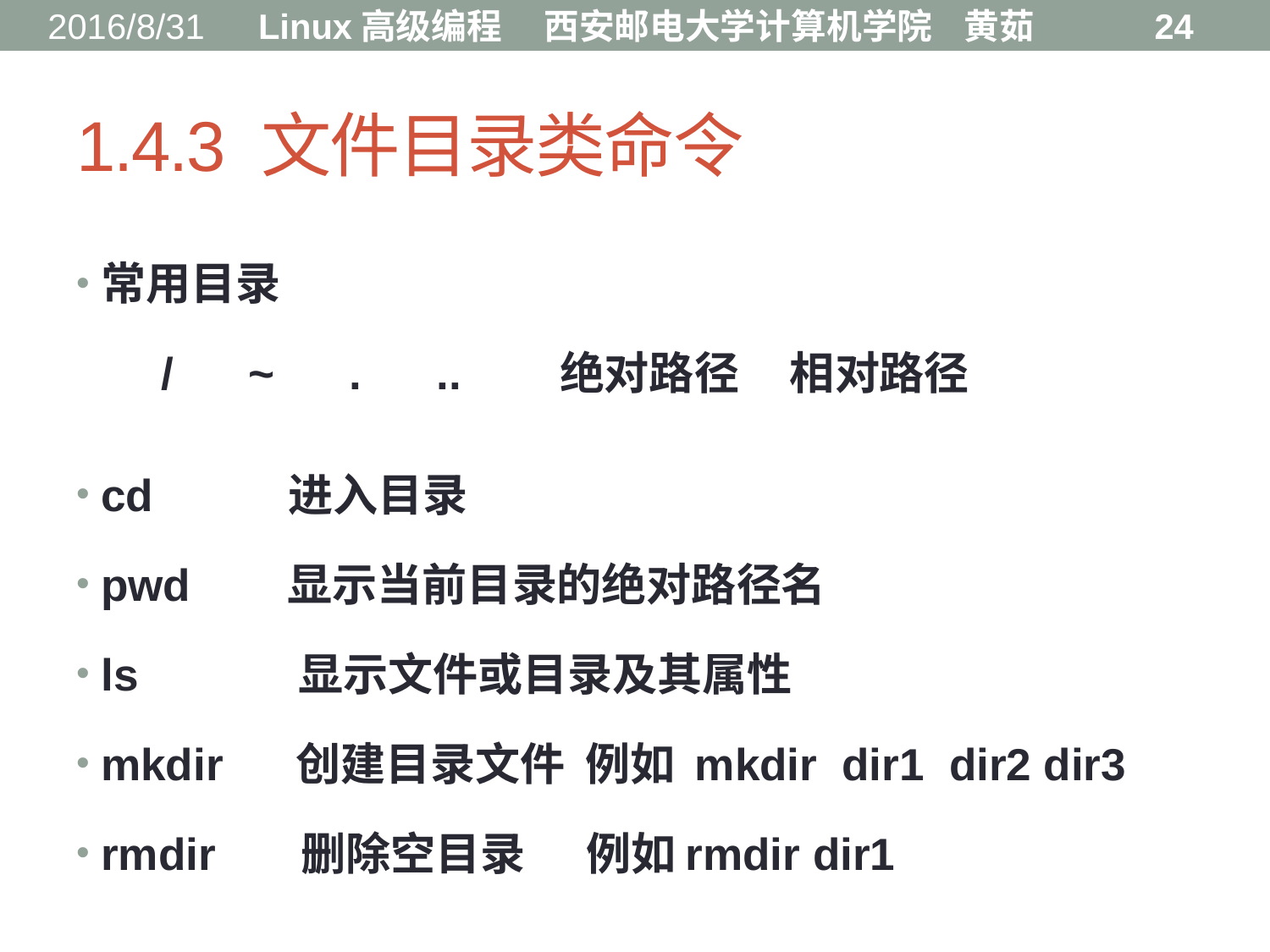

2016/8/31
Linux高级编程    西安邮电大学计算机学院   黄茹
24
# 1.4.3 文件目录类命令
常用目录
/      ~      .      ..       绝对路径     相对路径

cd          进入目录
pwd       显示当前目录的绝对路径名
ls            显示文件或目录及其属性
mkdir     创建目录文件  例如 mkdir  dir1  dir2 dir3
rmdir      删除空目录      例如rmdir dir1